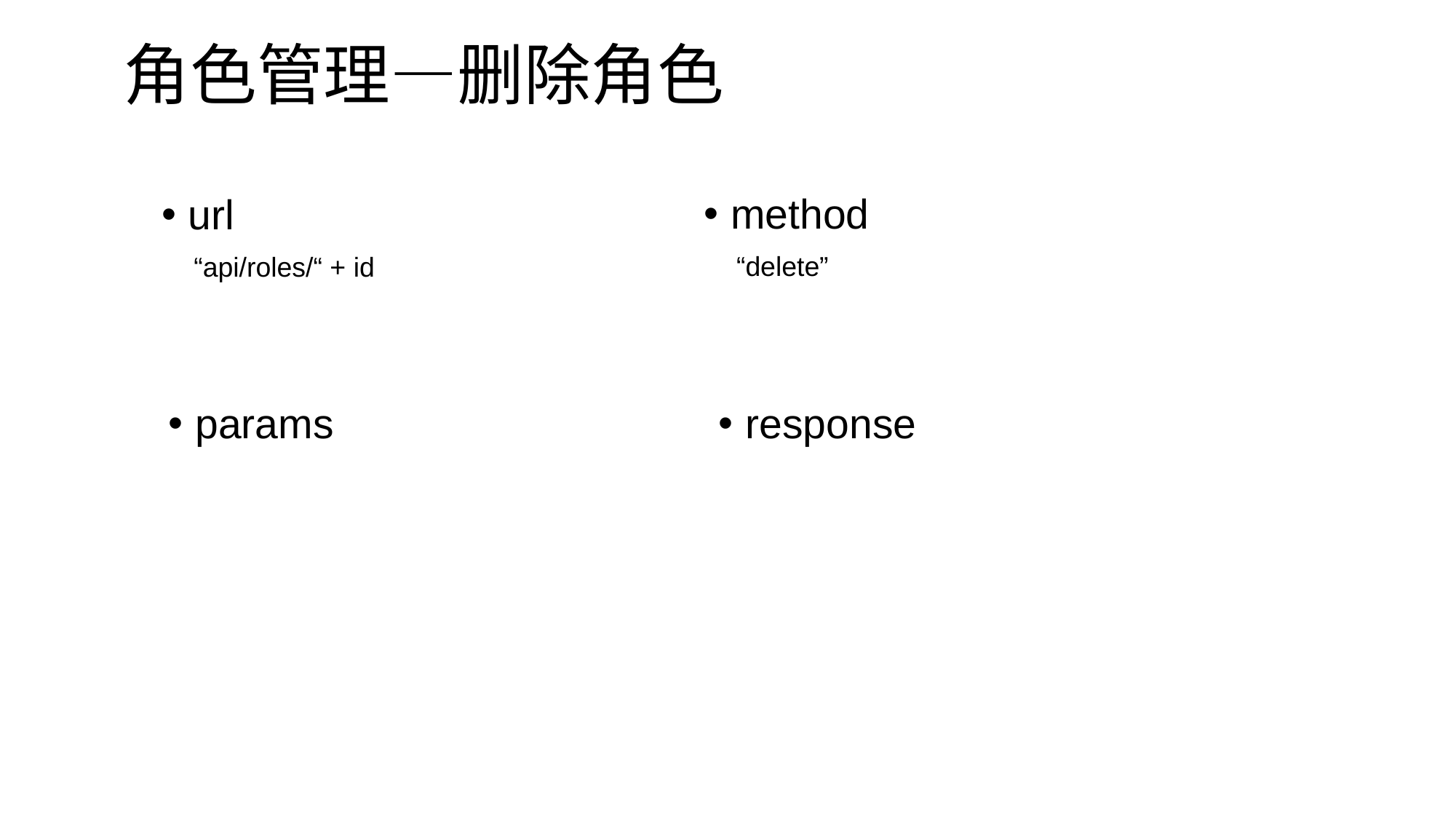

# 角色管理—删除角色
method
url
“delete”
“api/roles/“ + id
params
response